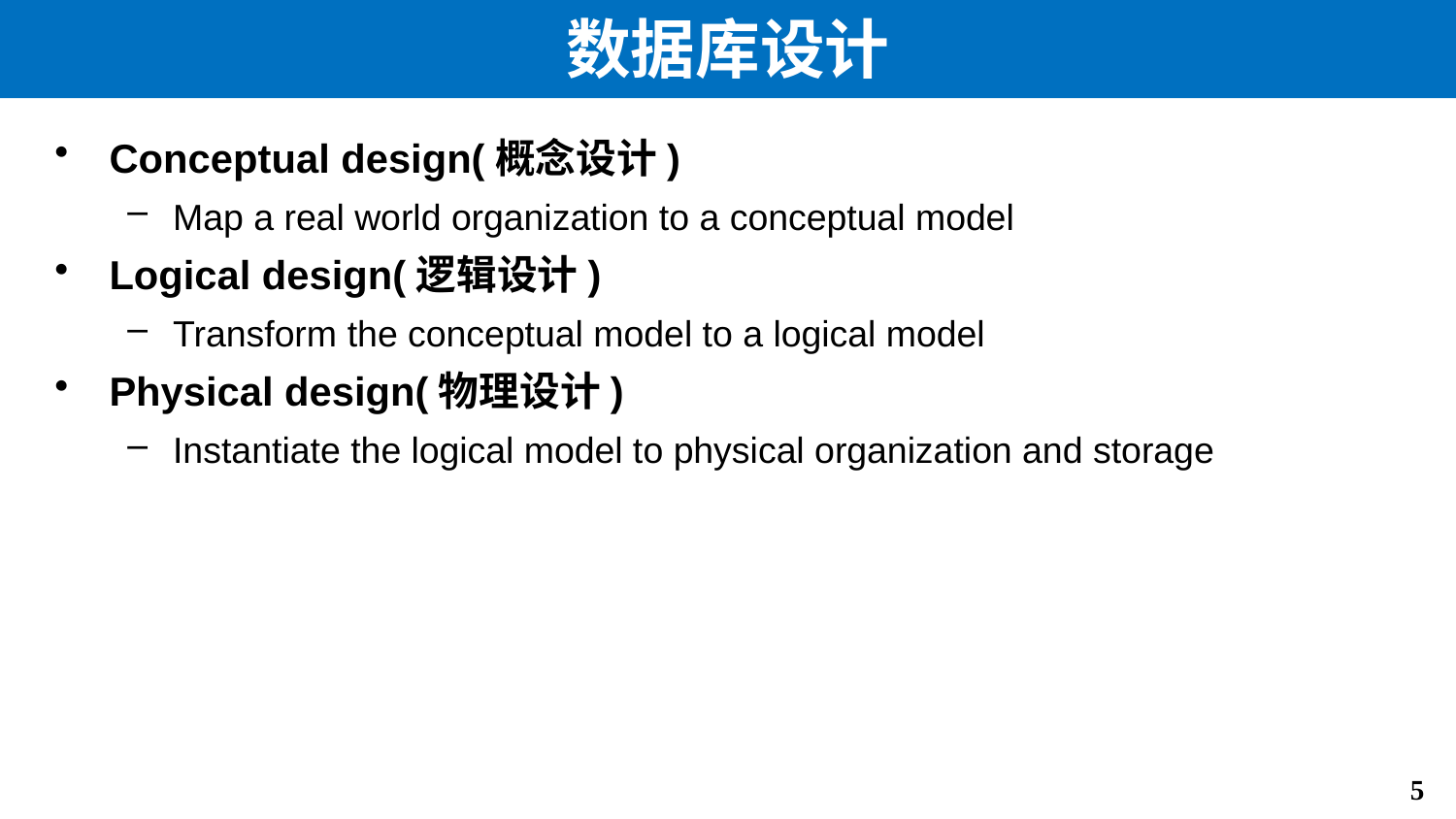

# 数据库设计
Conceptual design(概念设计)
Map a real world organization to a conceptual model
Logical design(逻辑设计)
Transform the conceptual model to a logical model
Physical design(物理设计)
Instantiate the logical model to physical organization and storage